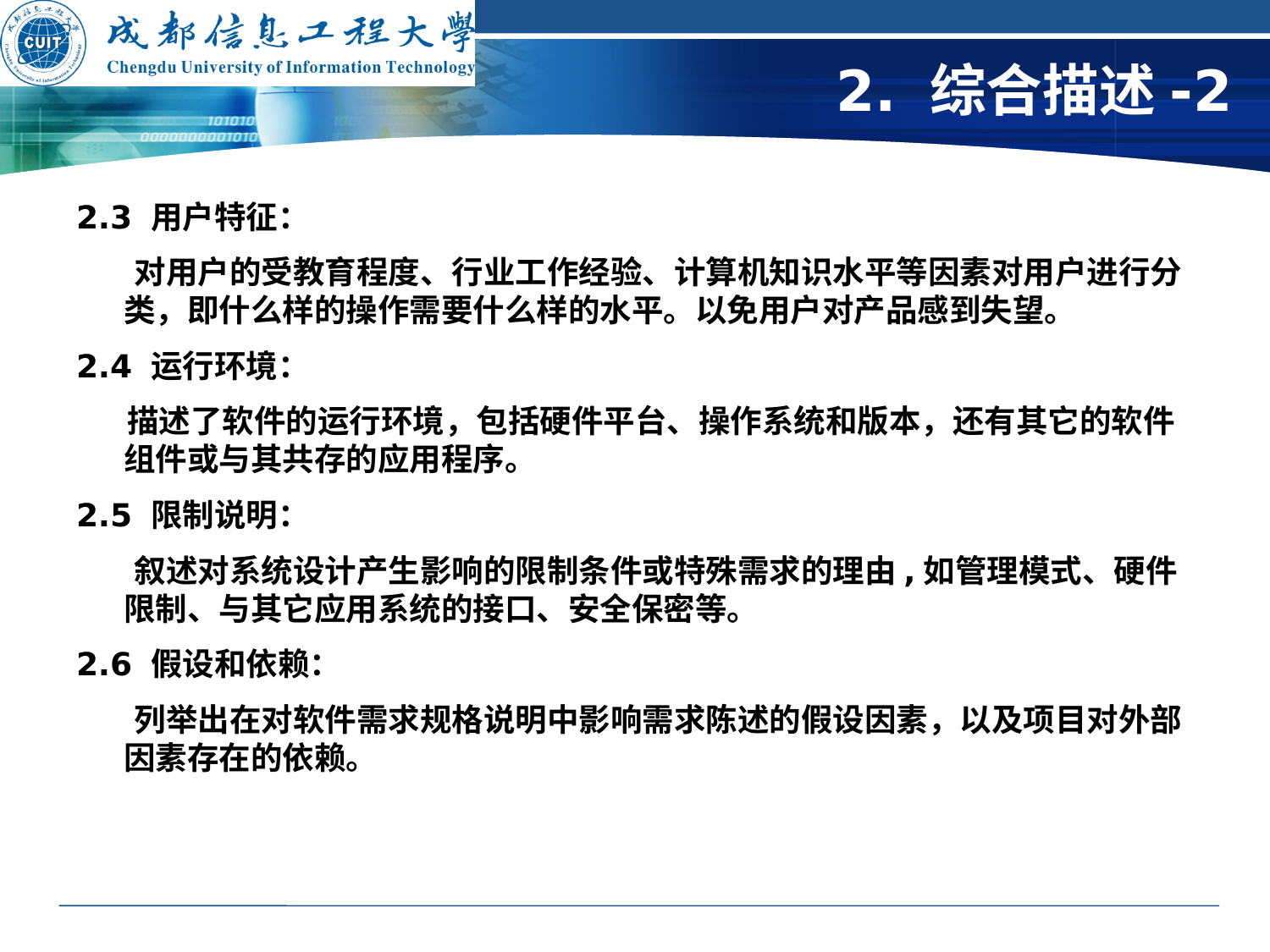

# 2. 综合描述-2
2.3 用户特征：
       对用户的受教育程度、行业工作经验、计算机知识水平等因素对用户进行分类，即什么样的操作需要什么样的水平。以免用户对产品感到失望。
2.4 运行环境：
      描述了软件的运行环境，包括硬件平台、操作系统和版本，还有其它的软件组件或与其共存的应用程序。
2.5 限制说明：
       叙述对系统设计产生影响的限制条件或特殊需求的理由,如管理模式、硬件限制、与其它应用系统的接口、安全保密等。
2.6 假设和依赖：
       列举出在对软件需求规格说明中影响需求陈述的假设因素，以及项目对外部因素存在的依赖。